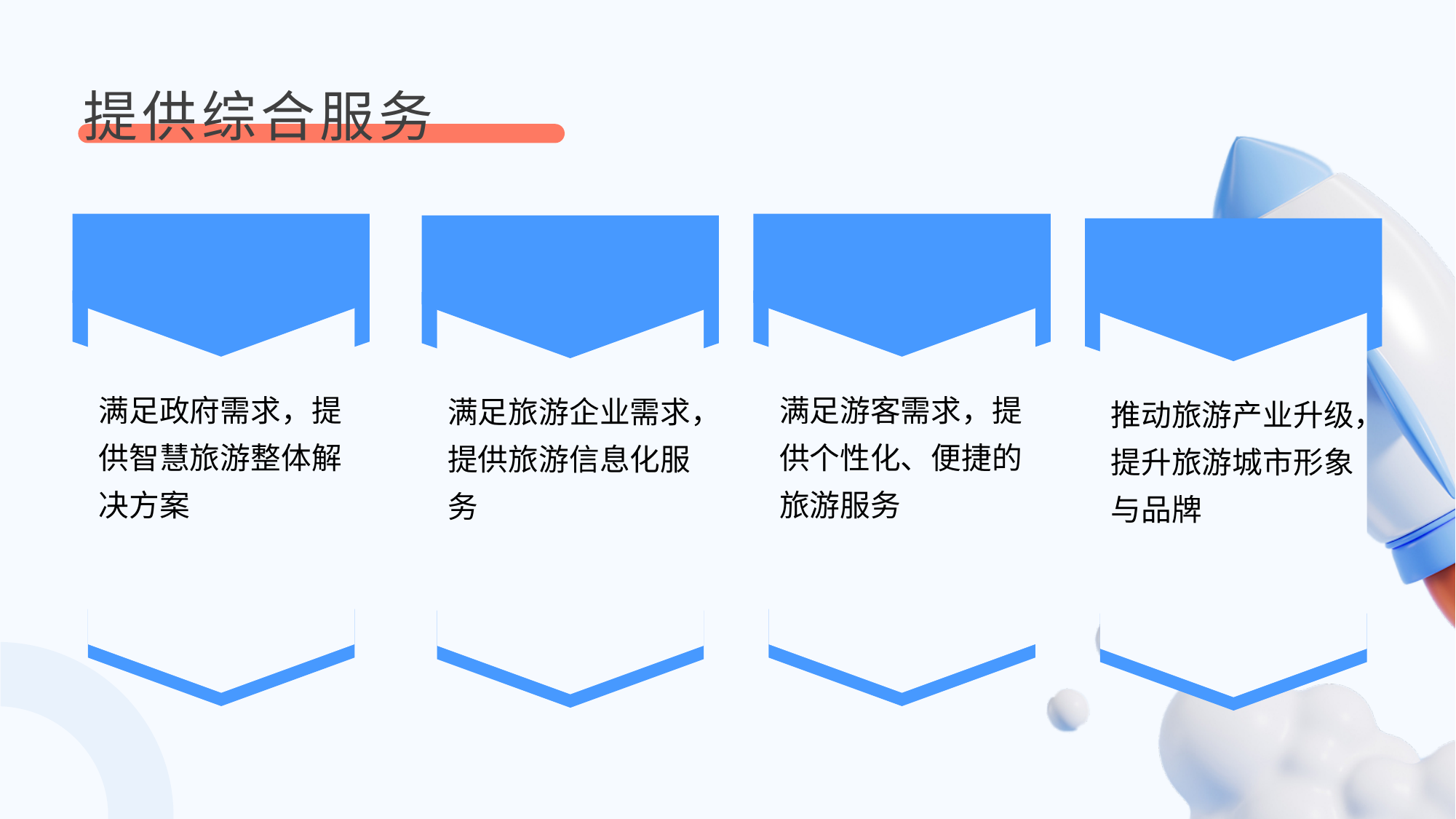

提供综合服务

满足政府需求，提供智慧旅游整体解决方案
满足游客需求，提供个性化、便捷的旅游服务
满足旅游企业需求，提供旅游信息化服务
推动旅游产业升级，提升旅游城市形象与品牌